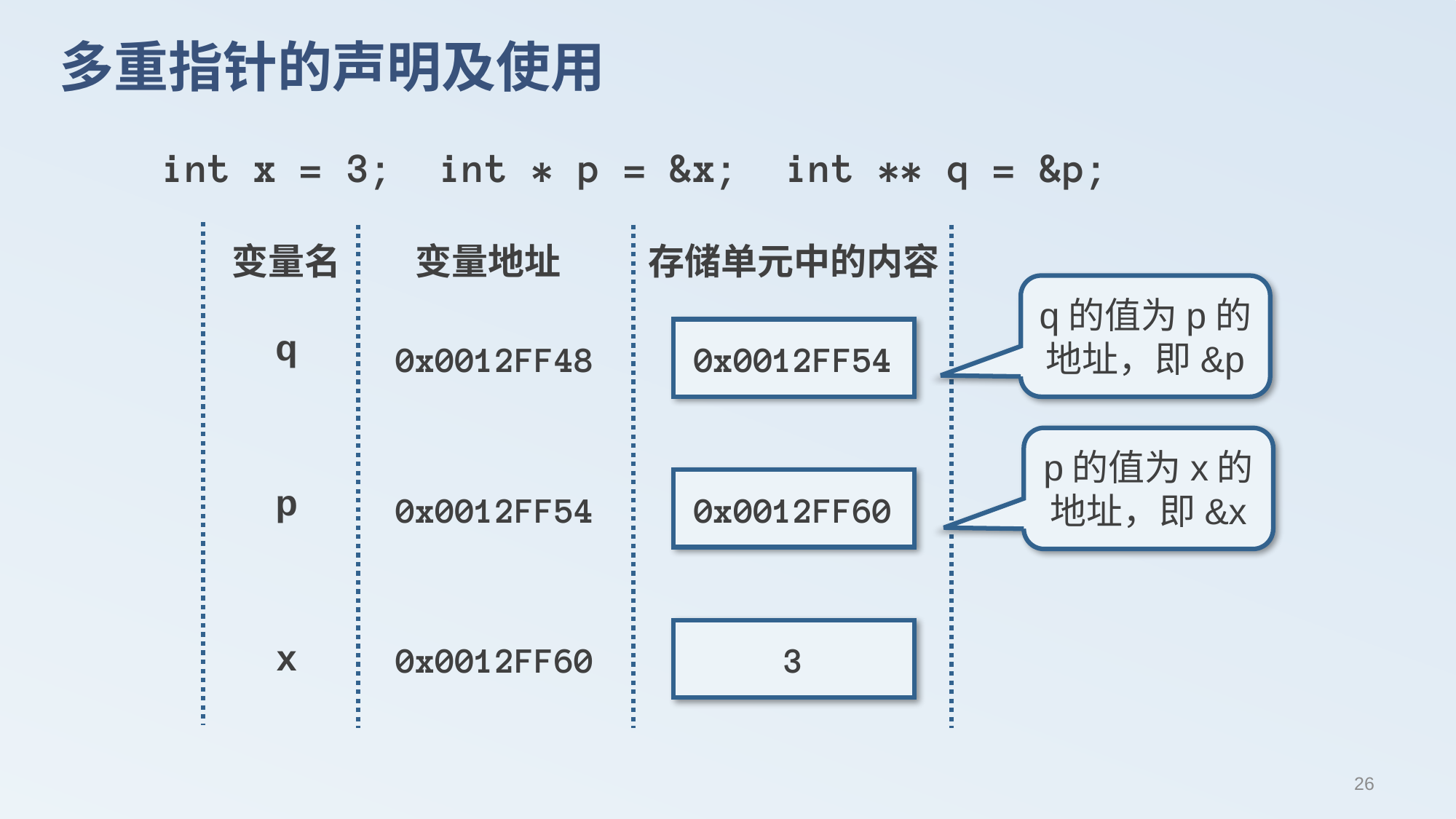

# 多重指针的声明及使用
int x = 3;  int * p = &x;  int ** q = &p;
变量名
变量地址
存储单元中的内容
q的值为p的地址，即&p
q
0x0012FF48
0x0012FF54
p的值为x的地址，即&x
0x0012FF54
0x0012FF60
p
0x0012FF60
3
x